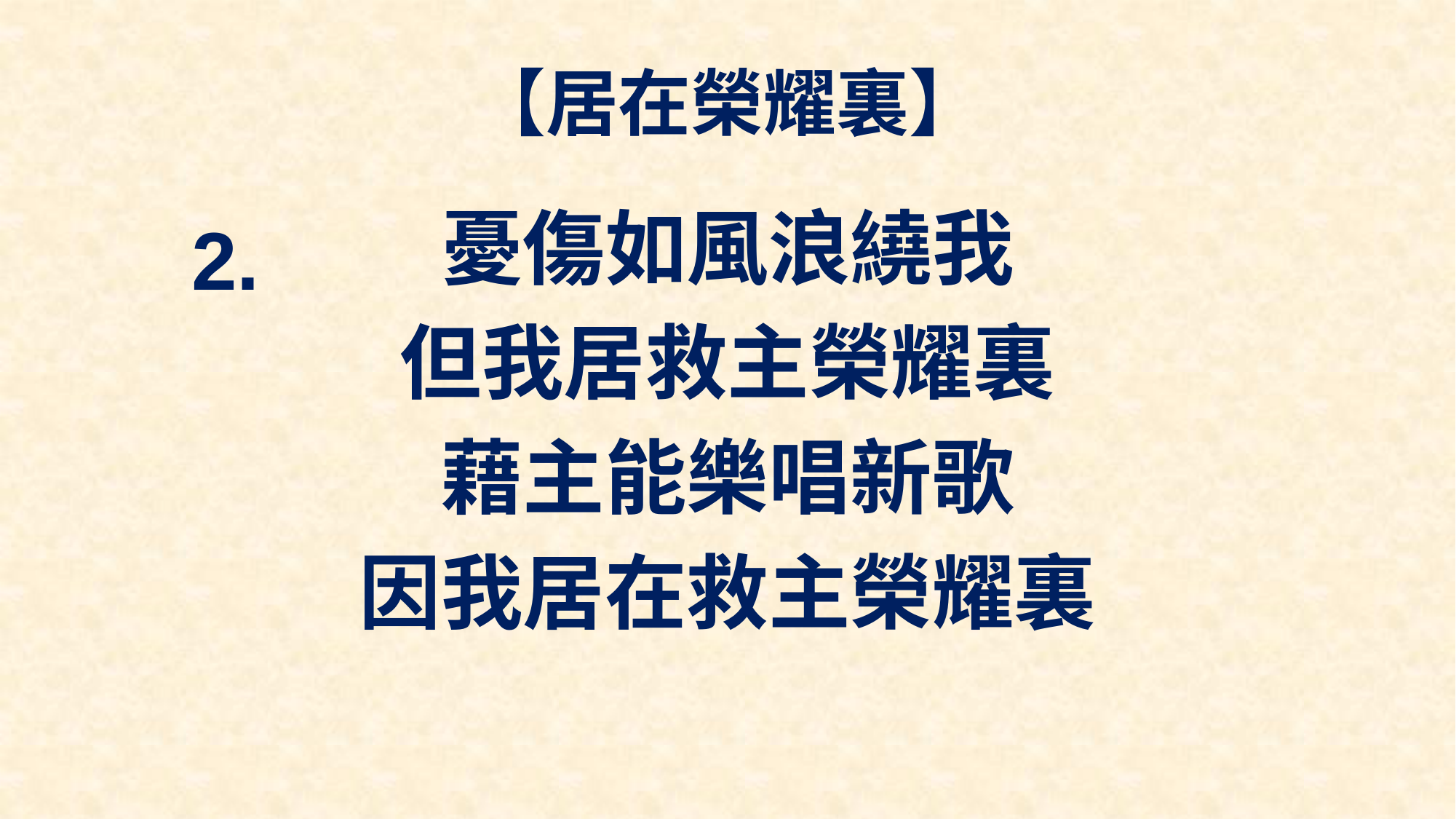

# 【居在榮耀裏】
憂傷如風浪繞我
但我居救主榮耀裏
藉主能樂唱新歌
因我居在救主榮耀裏
2.